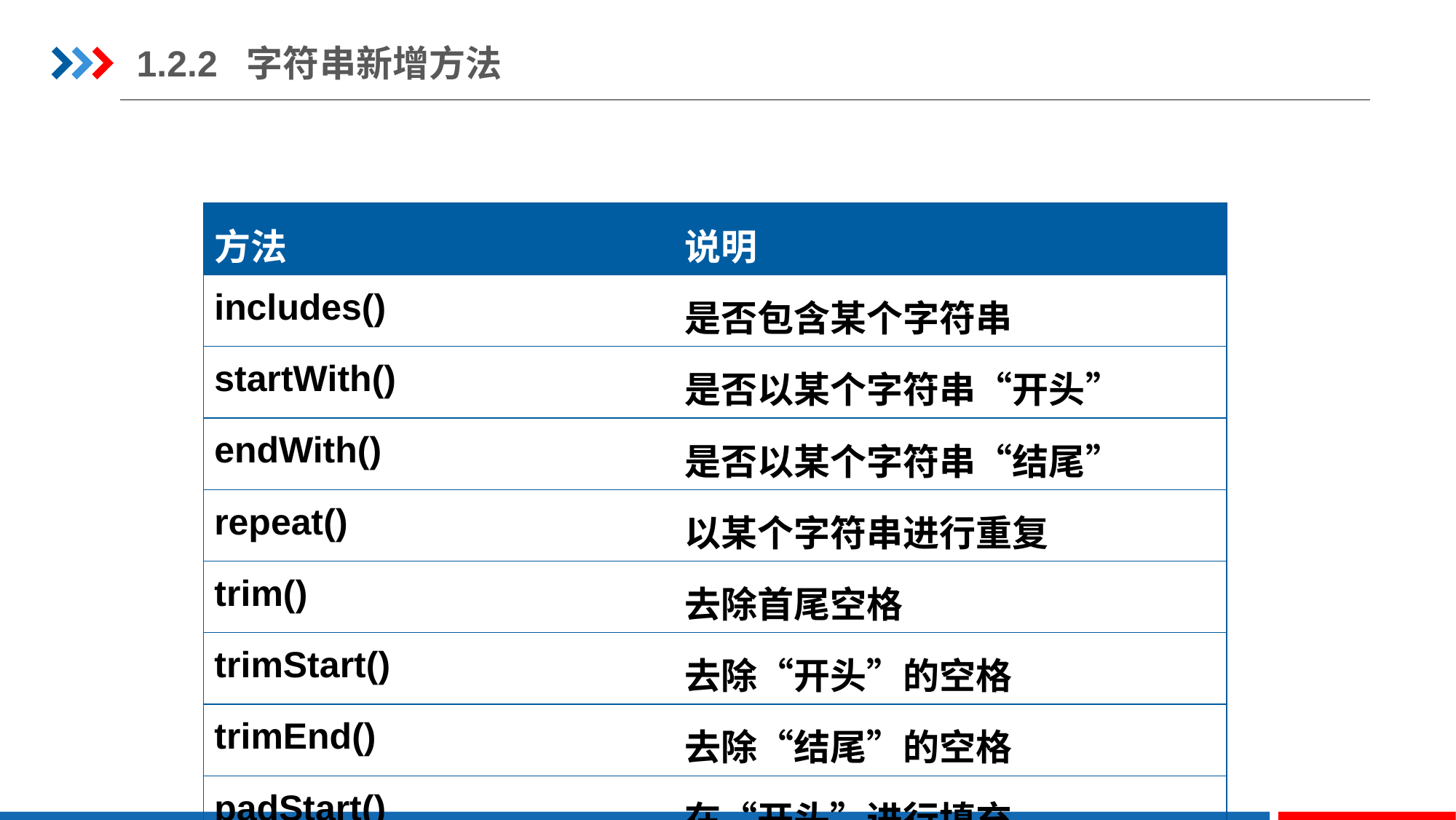

1.2.2  字符串新增方法
| 方法 | 说明 |
| --- | --- |
| includes() | 是否包含某个字符串 |
| startWith() | 是否以某个字符串“开头” |
| endWith() | 是否以某个字符串“结尾” |
| repeat() | 以某个字符串进行重复 |
| trim() | 去除首尾空格 |
| trimStart() | 去除“开头”的空格 |
| trimEnd() | 去除“结尾”的空格 |
| padStart() | 在“开头”进行填充 |
| padEnd() | 在“结尾”进行填充 |